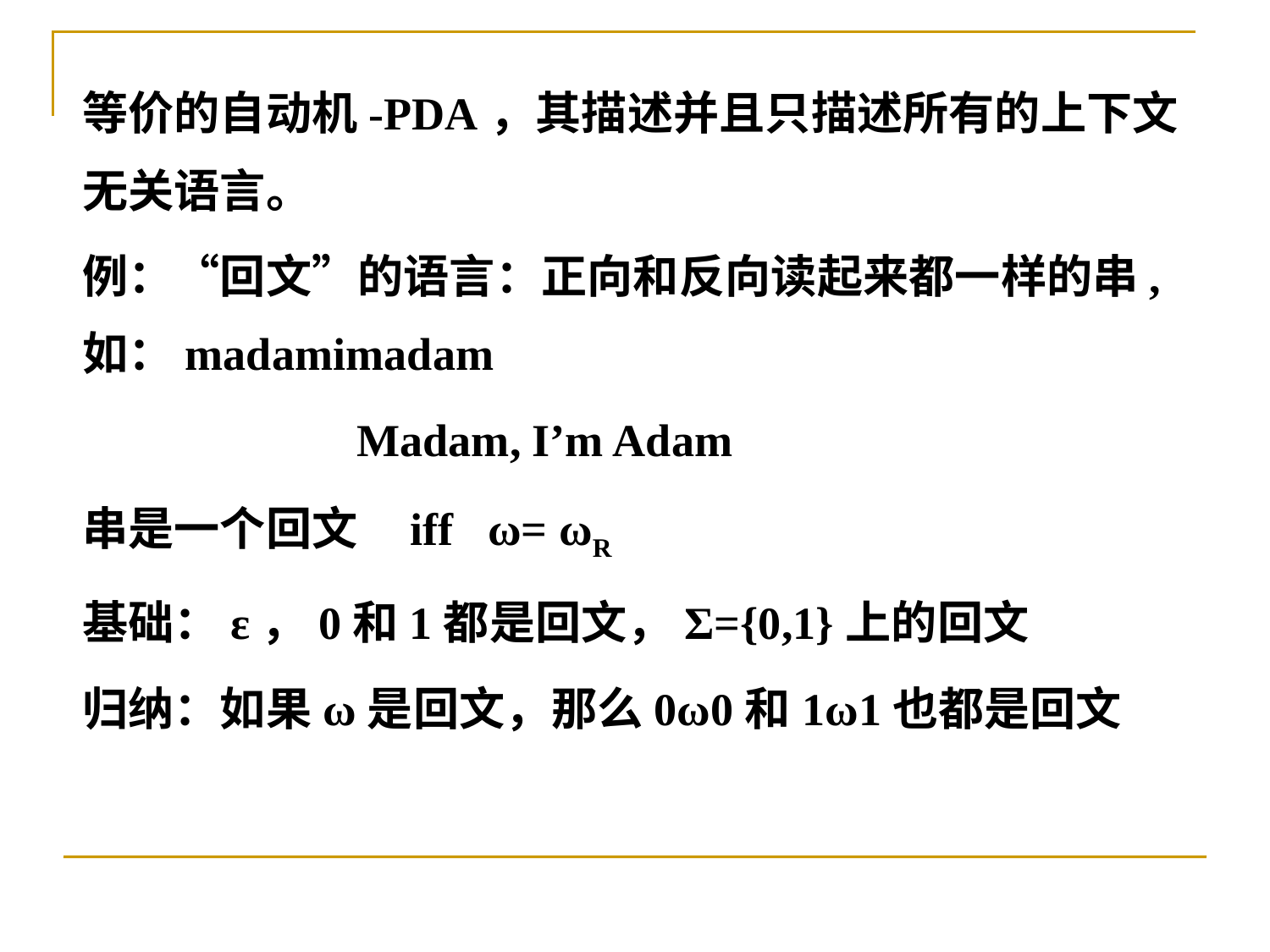

等价的自动机-PDA，其描述并且只描述所有的上下文无关语言。
例：“回文”的语言：正向和反向读起来都一样的串,如：madamimadam
                        Madam, I’m Adam
串是一个回文    iff   ω= ωR
基础：ε，0和1都是回文，Σ={0,1}上的回文
归纳：如果ω是回文，那么0ω0和1ω1也都是回文

118